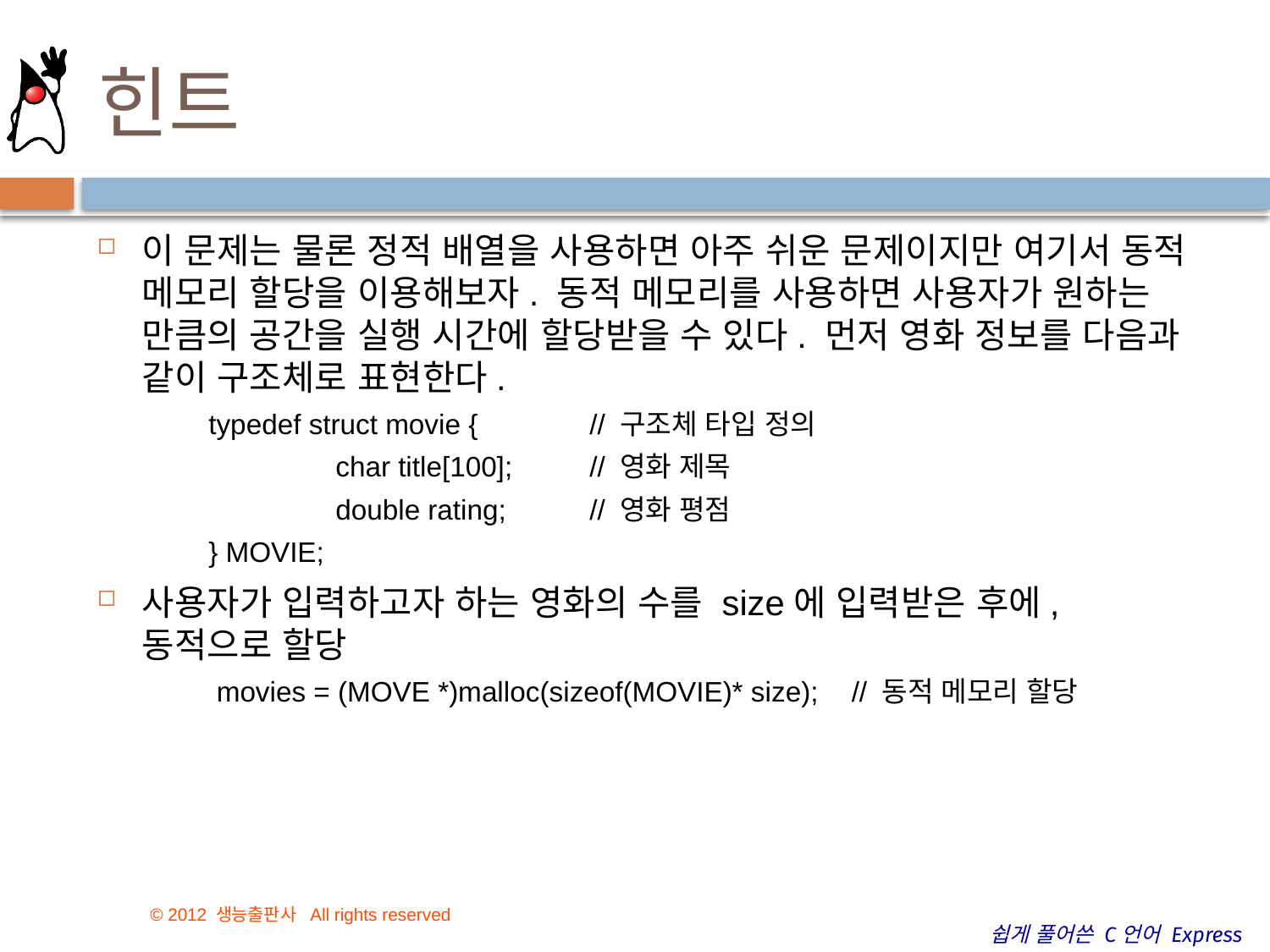

# 힌트
이 문제는 물론 정적 배열을 사용하면 아주 쉬운 문제이지만 여기서 동적 메모리 할당을 이용해보자. 동적 메모리를 사용하면 사용자가 원하는 만큼의 공간을 실행 시간에 할당받을 수 있다. 먼저 영화 정보를 다음과 같이 구조체로 표현한다.
typedef struct movie {	// 구조체 타입 정의
	char title[100];	// 영화 제목
	double rating;	// 영화 평점
} MOVIE;
사용자가 입력하고자 하는 영화의 수를 size에 입력받은 후에, 동적으로 할당
movies = (MOVE *)malloc(sizeof(MOVIE)* size);	// 동적 메모리 할당